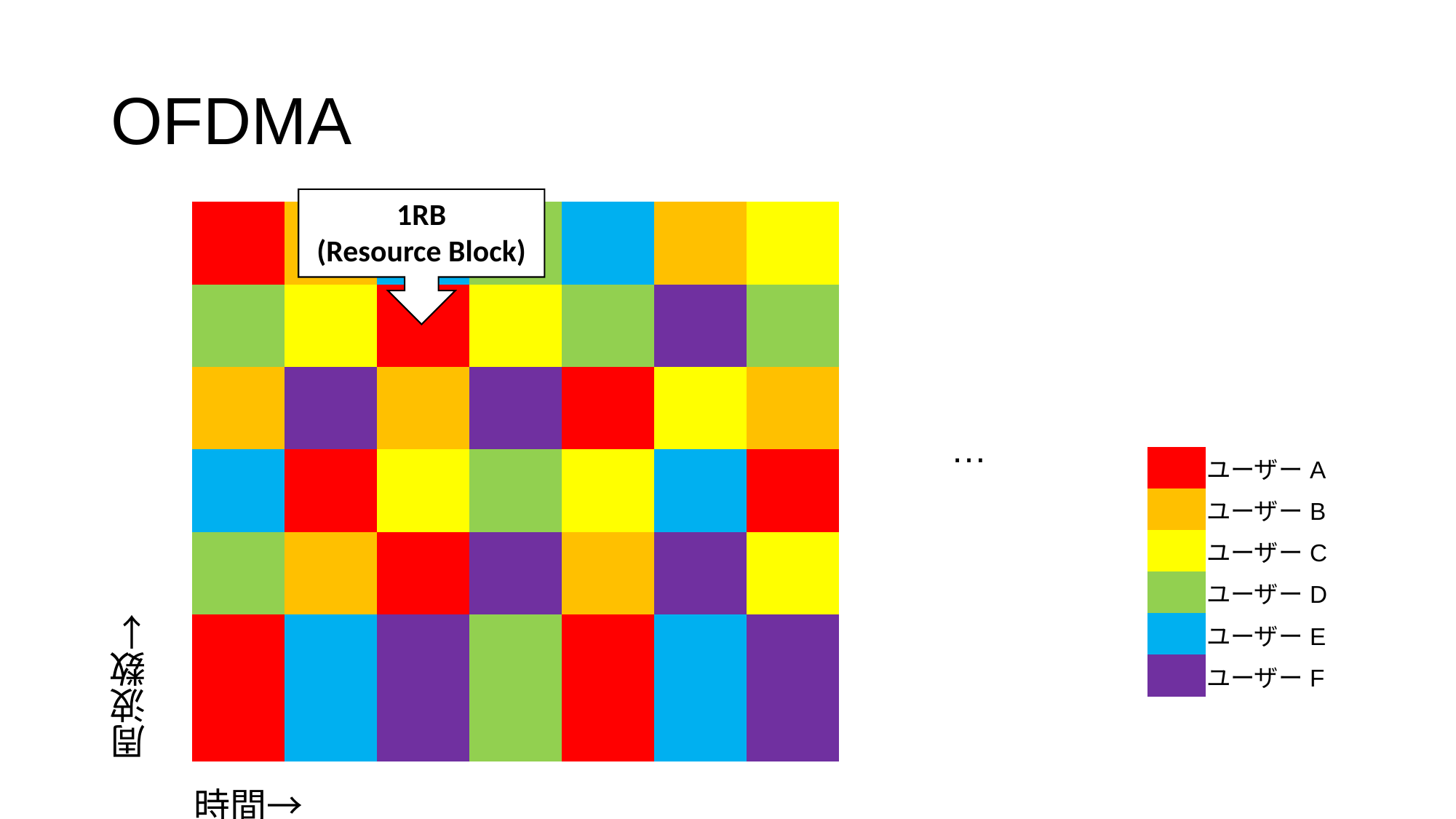

# OFDMA
1RB
(Resource Block)
| 周波数→ |  |  |  |  |  |  |  |  |  |
| --- | --- | --- | --- | --- | --- | --- | --- | --- | --- |
|  |  |  |  |  |  |  |  |  |  |
|  |  |  |  |  |  |  |  |  | … |
|  |  |  |  |  |  |  |  |  |  |
|  |  |  |  |  |  |  |  |  |  |
|  |  |  |  |  |  |  |  |  |  |
|  | 時間→ |  |  |  |  |  |  |  |  |
|  | ユーザーA |
| --- | --- |
|  | ユーザーB |
|  | ユーザーC |
|  | ユーザーD |
|  | ユーザーE |
|  | ユーザーF |